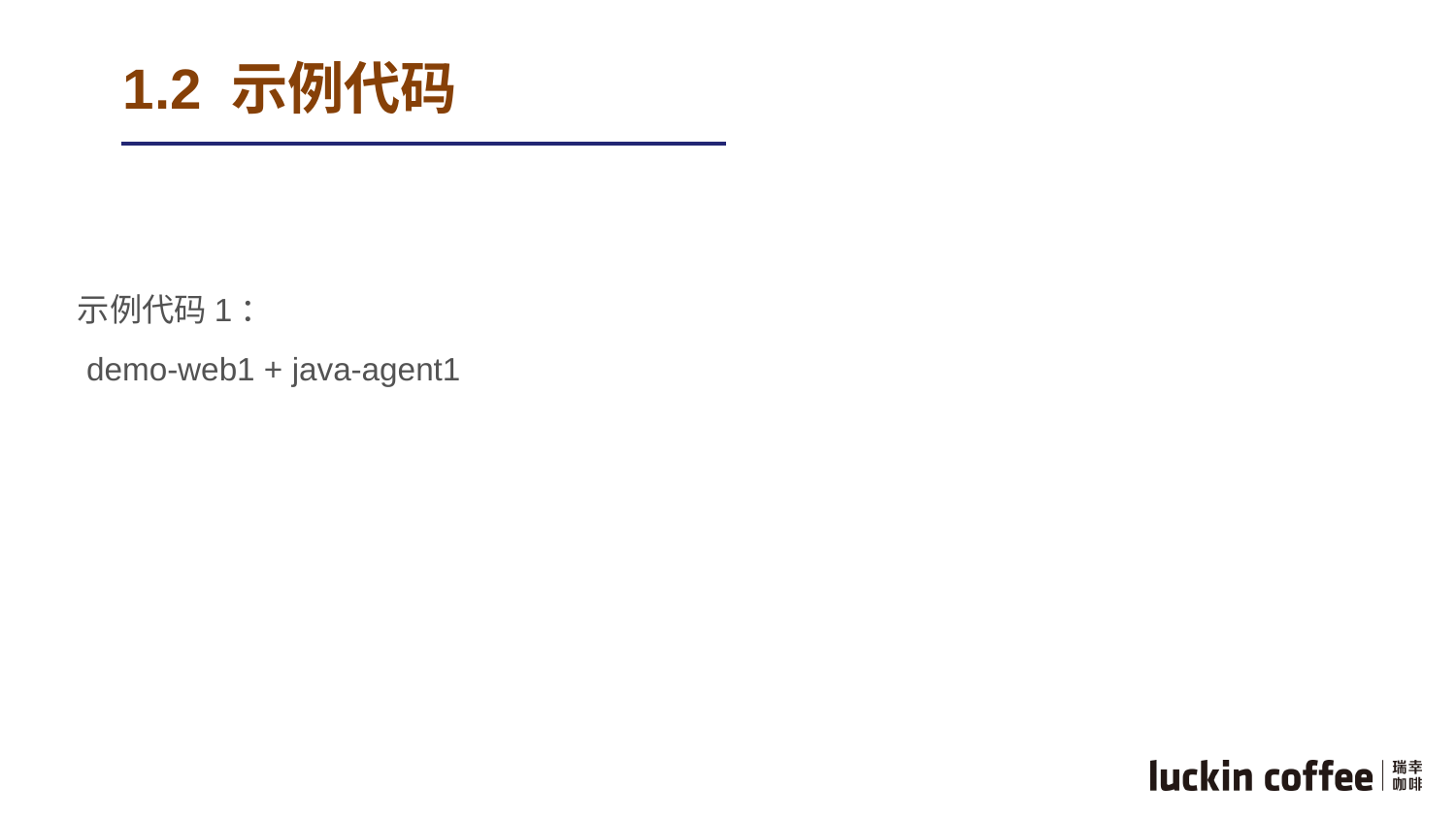

# 1.2 示例代码

示例代码1：
 demo-web1 + java-agent1